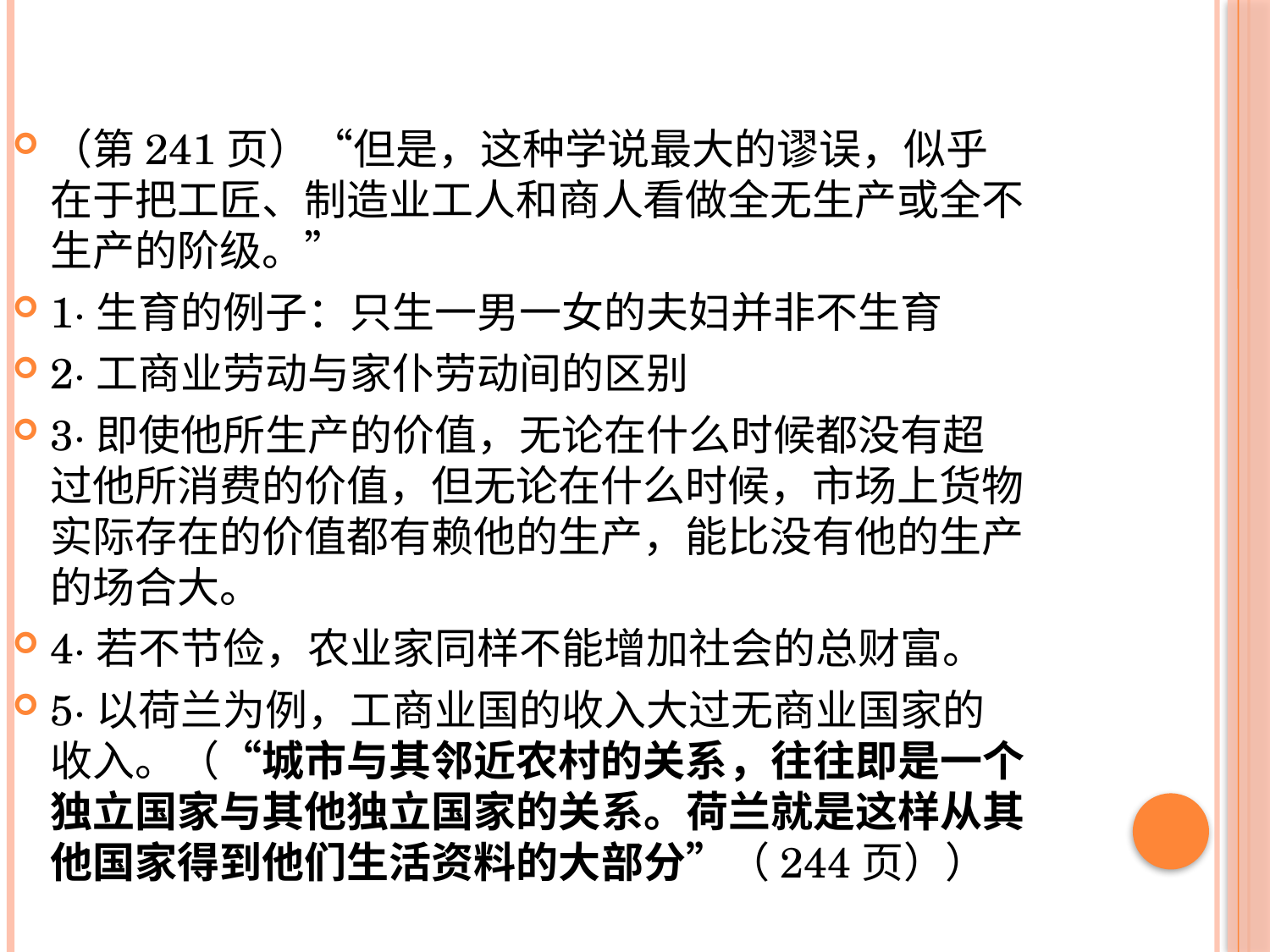

（第241页）“但是，这种学说最大的谬误，似乎在于把工匠、制造业工人和商人看做全无生产或全不生产的阶级。”
1·生育的例子：只生一男一女的夫妇并非不生育
2·工商业劳动与家仆劳动间的区别
3·即使他所生产的价值，无论在什么时候都没有超过他所消费的价值，但无论在什么时候，市场上货物实际存在的价值都有赖他的生产，能比没有他的生产的场合大。
4·若不节俭，农业家同样不能增加社会的总财富。
5·以荷兰为例，工商业国的收入大过无商业国家的收入。（“城市与其邻近农村的关系，往往即是一个独立国家与其他独立国家的关系。荷兰就是这样从其他国家得到他们生活资料的大部分”（244页））